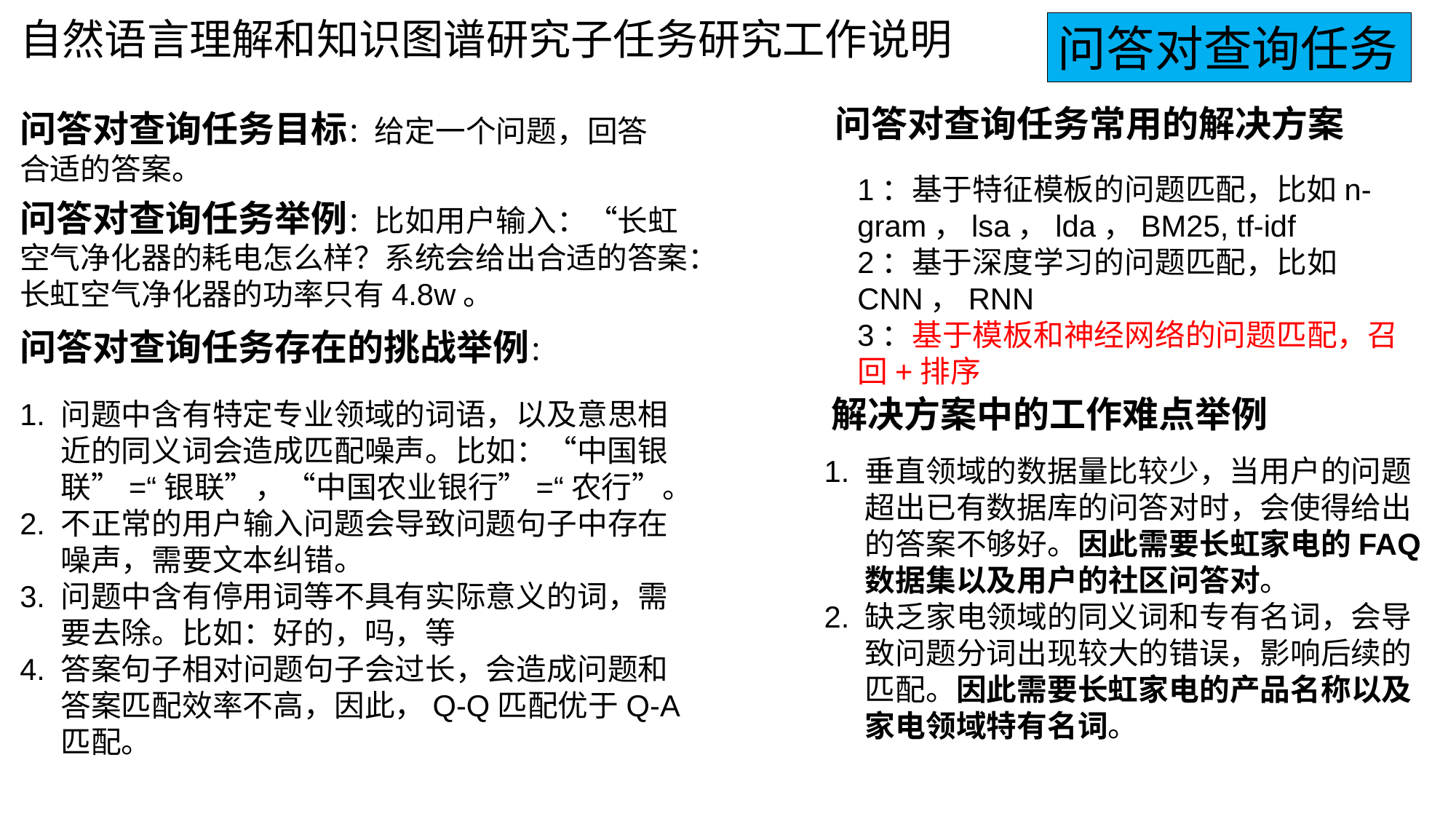

自然语言理解和知识图谱研究子任务研究工作说明
问答对查询任务
问答对查询任务常用的解决方案
问答对查询任务目标：给定一个问题，回答合适的答案。
1：基于特征模板的问题匹配，比如n-gram，lsa，lda，BM25, tf-idf
2：基于深度学习的问题匹配，比如CNN，RNN
3：基于模板和神经网络的问题匹配，召回+排序
问答对查询任务举例：比如用户输入：“长虹空气净化器的耗电怎么样？系统会给出合适的答案：长虹空气净化器的功率只有4.8w。
问答对查询任务存在的挑战举例：
解决方案中的工作难点举例
问题中含有特定专业领域的词语，以及意思相近的同义词会造成匹配噪声。比如：“中国银联”=“银联”，“中国农业银行”=“农行”。
不正常的用户输入问题会导致问题句子中存在噪声，需要文本纠错。
问题中含有停用词等不具有实际意义的词，需要去除。比如：好的，吗，等
答案句子相对问题句子会过长，会造成问题和答案匹配效率不高，因此，Q-Q匹配优于Q-A匹配。

垂直领域的数据量比较少，当用户的问题超出已有数据库的问答对时，会使得给出的答案不够好。因此需要长虹家电的FAQ数据集以及用户的社区问答对。
缺乏家电领域的同义词和专有名词，会导致问题分词出现较大的错误，影响后续的匹配。因此需要长虹家电的产品名称以及家电领域特有名词。